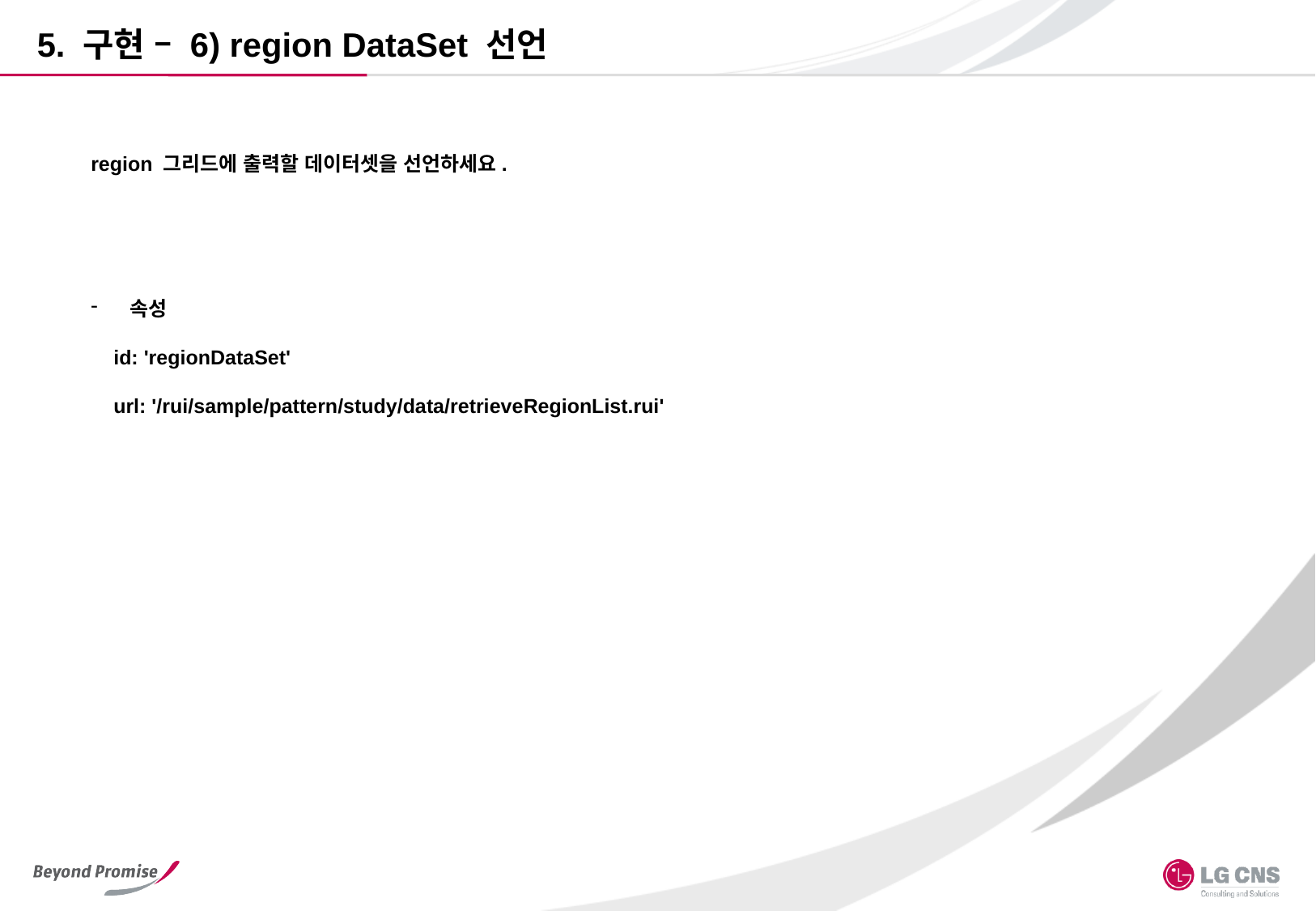

5. 구현 – 6) region DataSet 선언
region 그리드에 출력할 데이터셋을 선언하세요.

 속성
    id: 'regionDataSet'
    url: '/rui/sample/pattern/study/data/retrieveRegionList.rui'